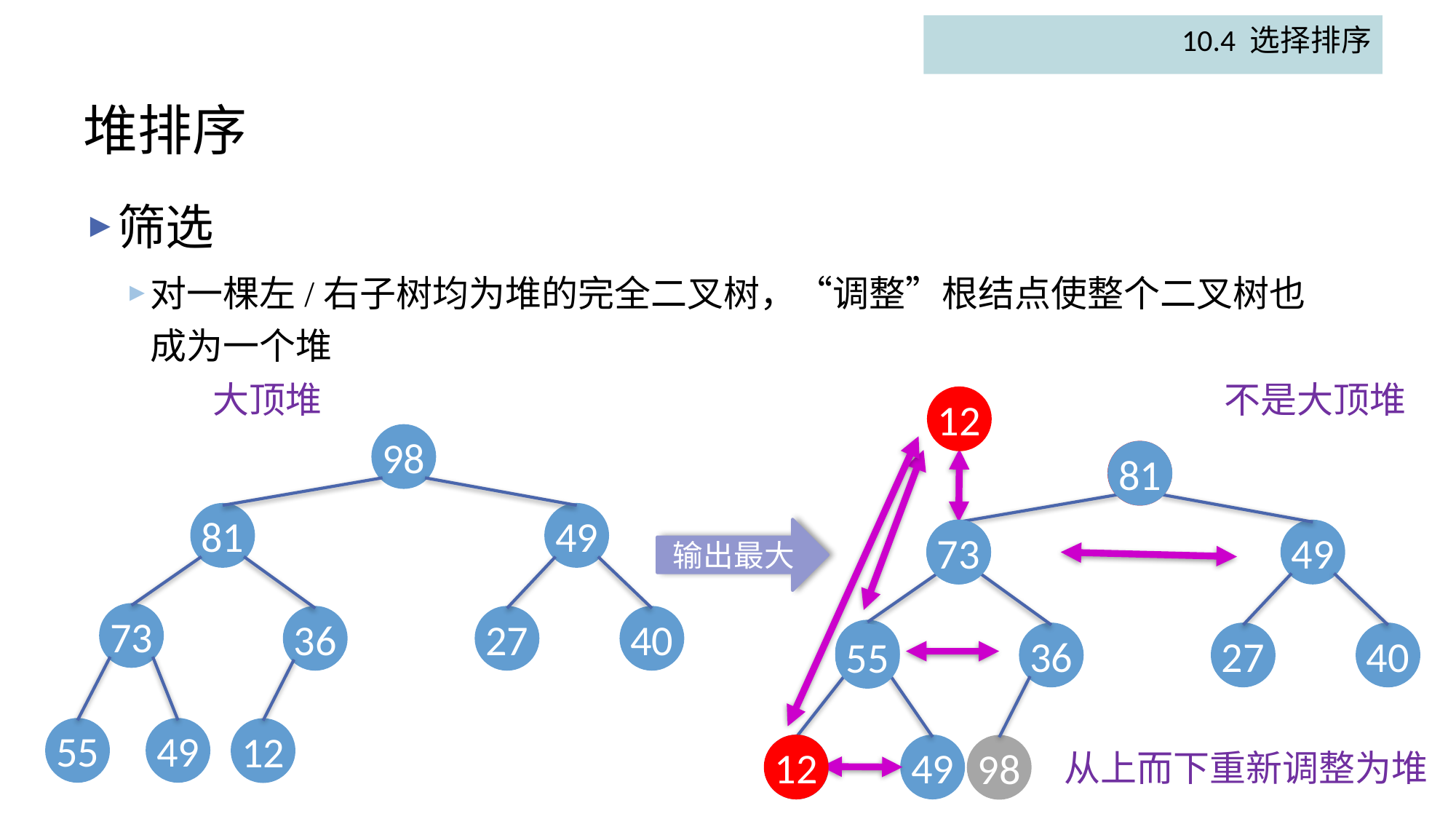

10.4 选择排序
# 堆排序
筛选
对一棵左/右子树均为堆的完全二叉树，“调整”根结点使整个二叉树也成为一个堆
大顶堆
98
81
49
73
36
27
40
55
49
12
不是大顶堆
12
12
81
输出最大
73
81
49
73
36
27
40
55
12
55
49
98
从上而下重新调整为堆